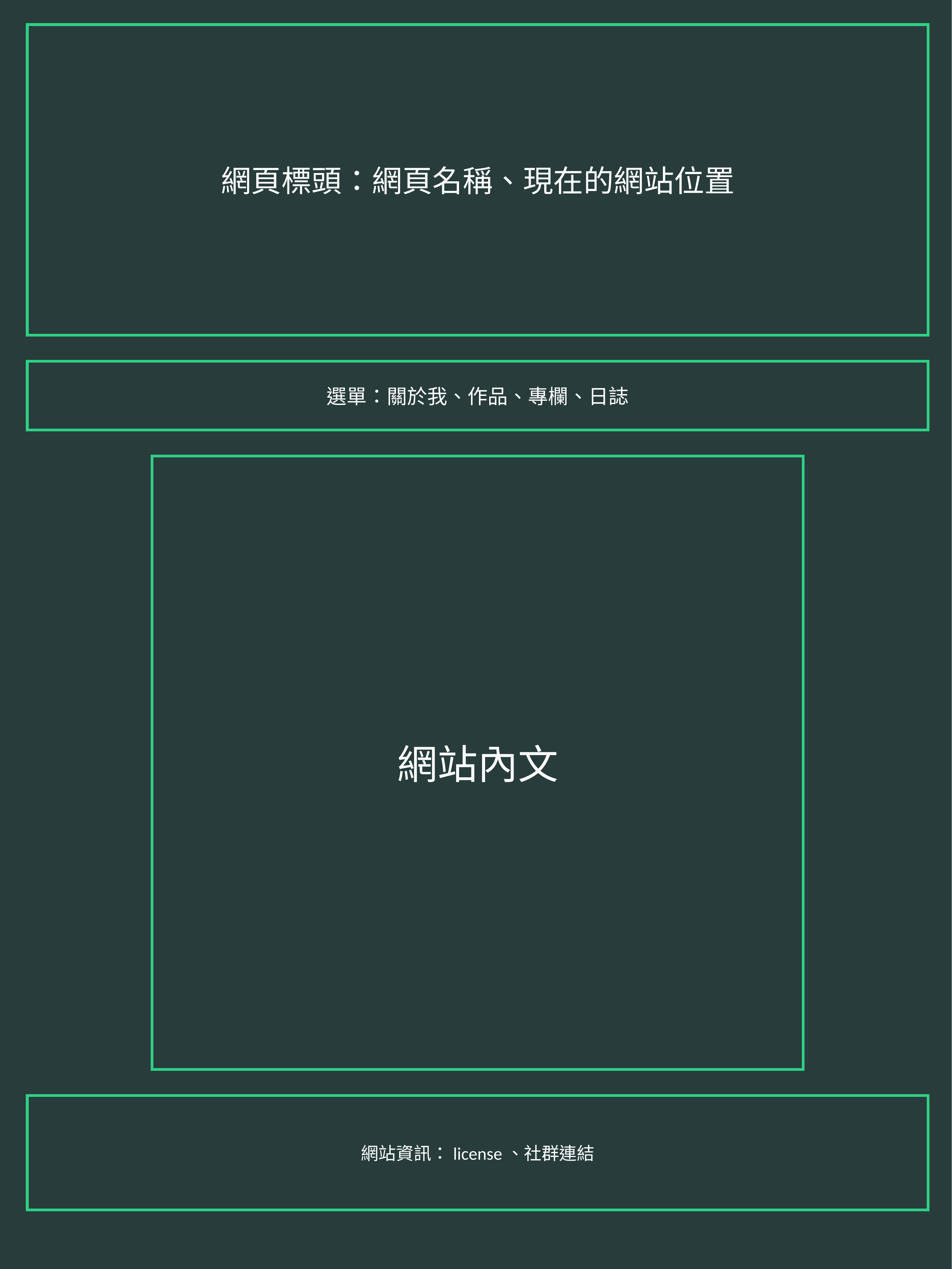

網頁標頭：網頁名稱、現在的網站位置
選單：關於我、作品、專欄、日誌
網站內文
網站資訊：license、社群連結